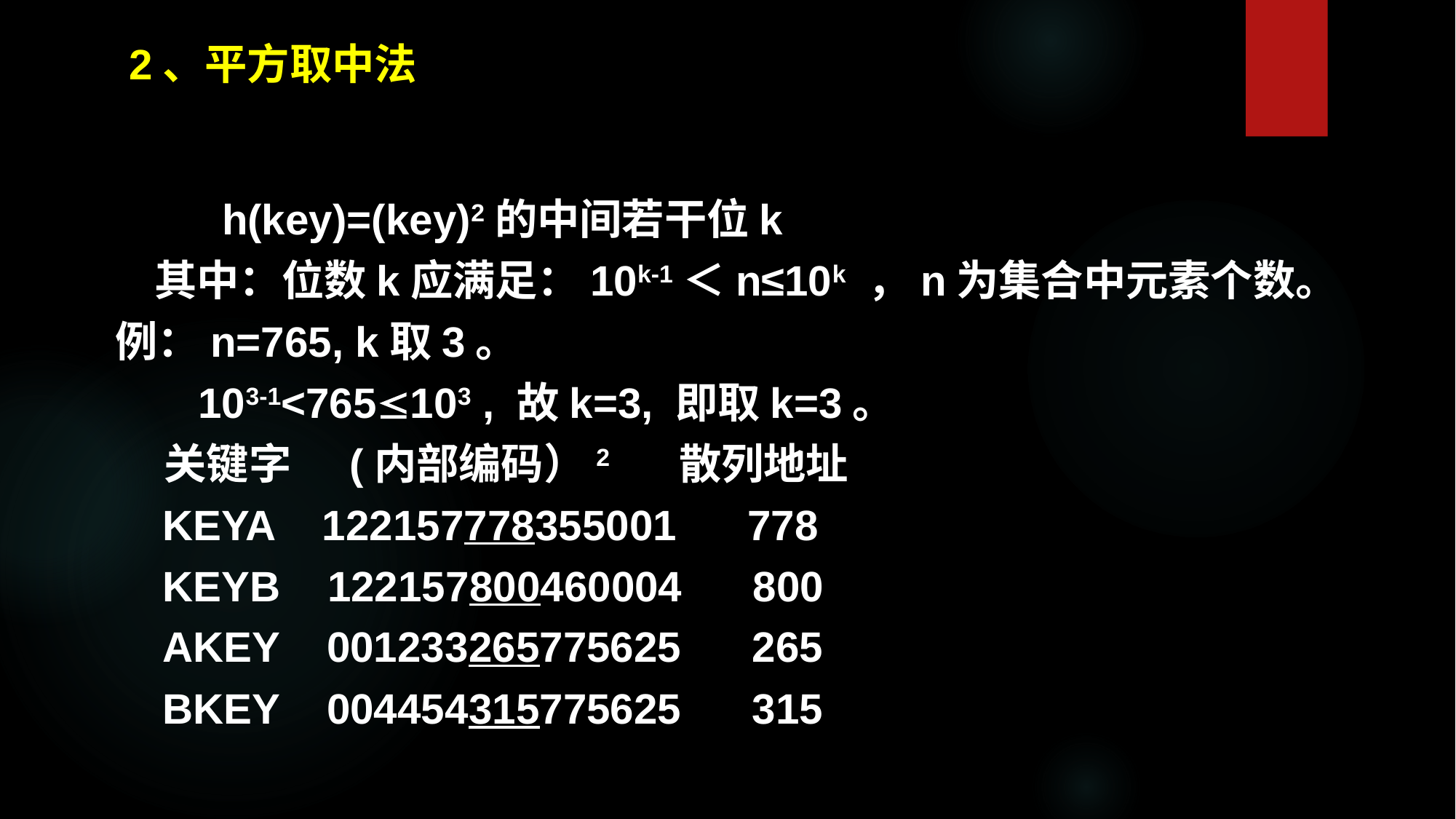

2、平方取中法
         h(key)=(key)2的中间若干位k
   其中：位数k应满足：10k-1＜n≤10k ，n为集合中元素个数。
例：n=765, k取3。
       103-1<765≤103 , 故k=3, 即取k=3。
    关键字     (内部编码）2     散列地址
    KEYA    122157778355001      778
    KEYB    122157800460004      800
    AKEY    001233265775625      265
    BKEY    004454315775625      315